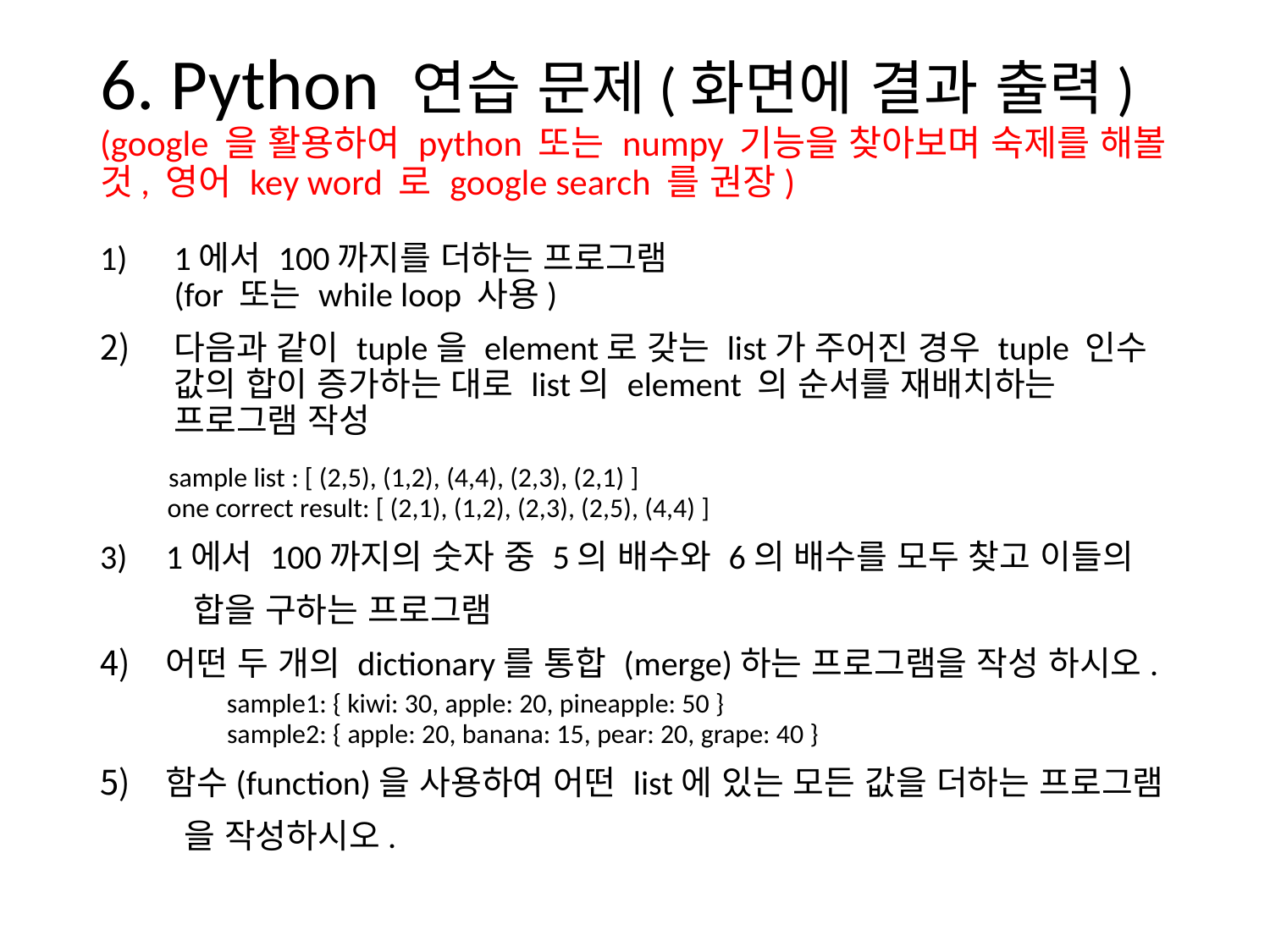

# 6. Python 연습 문제(화면에 결과 출력) (google 을 활용하여 python 또는 numpy 기능을 찾아보며 숙제를 해볼 것, 영어 key word 로 google search 를 권장)
1에서 100까지를 더하는 프로그램
(for 또는 while loop 사용)
다음과 같이 tuple을 element로 갖는 list가 주어진 경우 tuple 인수 값의 합이 증가하는 대로 list의 element 의 순서를 재배치하는 프로그램 작성
         sample list : [ (2,5), (1,2), (4,4), (2,3), (2,1) ]
           one correct result: [ (2,1), (1,2), (2,3), (2,5), (4,4) ]
1에서 100까지의 숫자 중 5의 배수와 6의 배수를 모두 찾고 이들의
         합을 구하는 프로그램
어떤 두 개의 dictionary를 통합 (merge)하는 프로그램을 작성 하시오.
        sample1: { kiwi: 30, apple: 20, pineapple: 50 }
          sample2: { apple: 20, banana: 15, pear: 20, grape: 40 }
함수(function)을 사용하여 어떤 list에 있는 모든 값을 더하는 프로그램
        을 작성하시오.